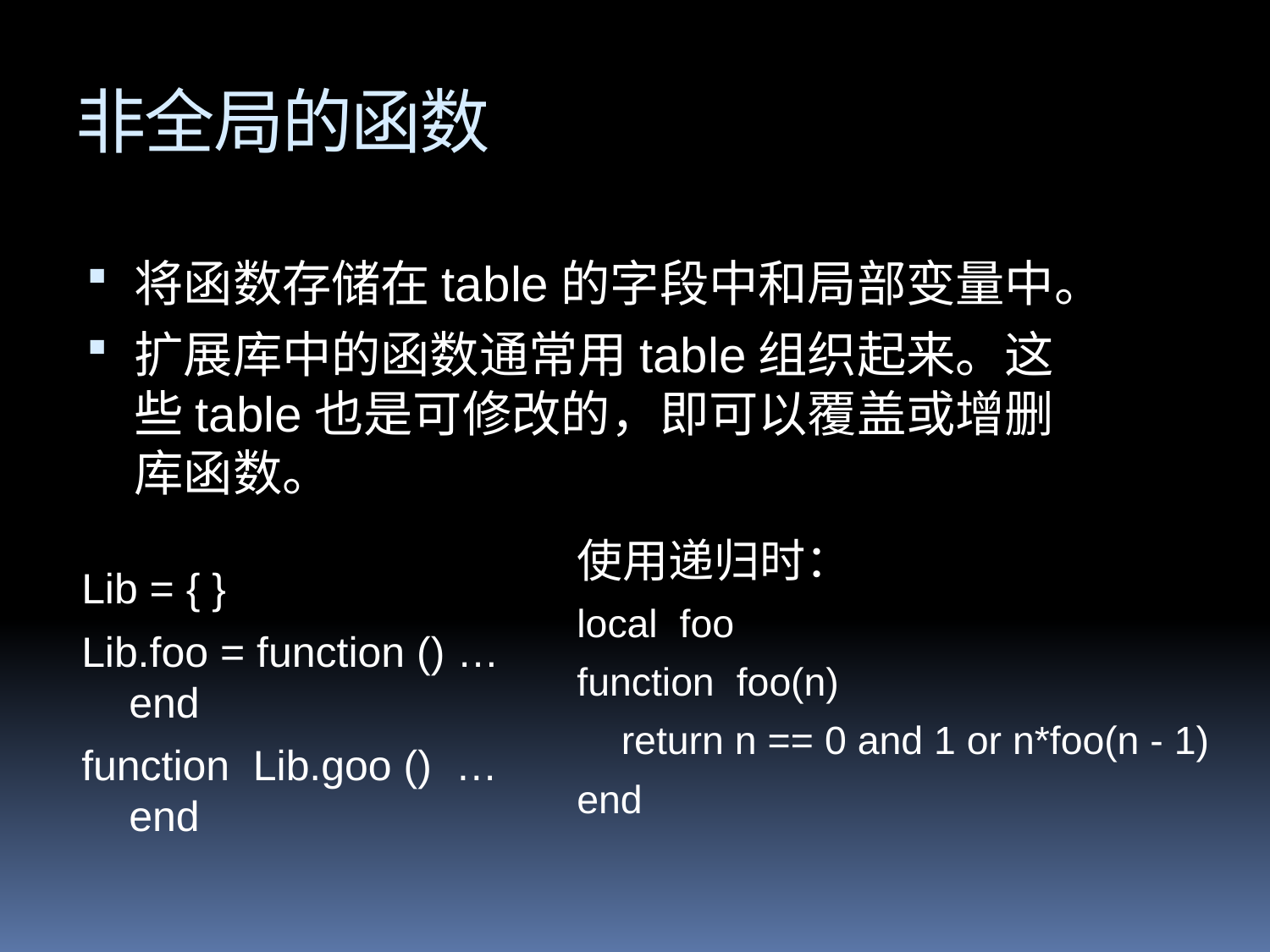

# 非全局的函数
将函数存储在table的字段中和局部变量中。
扩展库中的函数通常用table组织起来。这些table也是可修改的，即可以覆盖或增删库函数。

使用递归时：
local  foo
function  foo(n)
	return n == 0 and 1 or n*foo(n - 1)
end

Lib = { }
Lib.foo = function () … end
function  Lib.goo ()  …  end